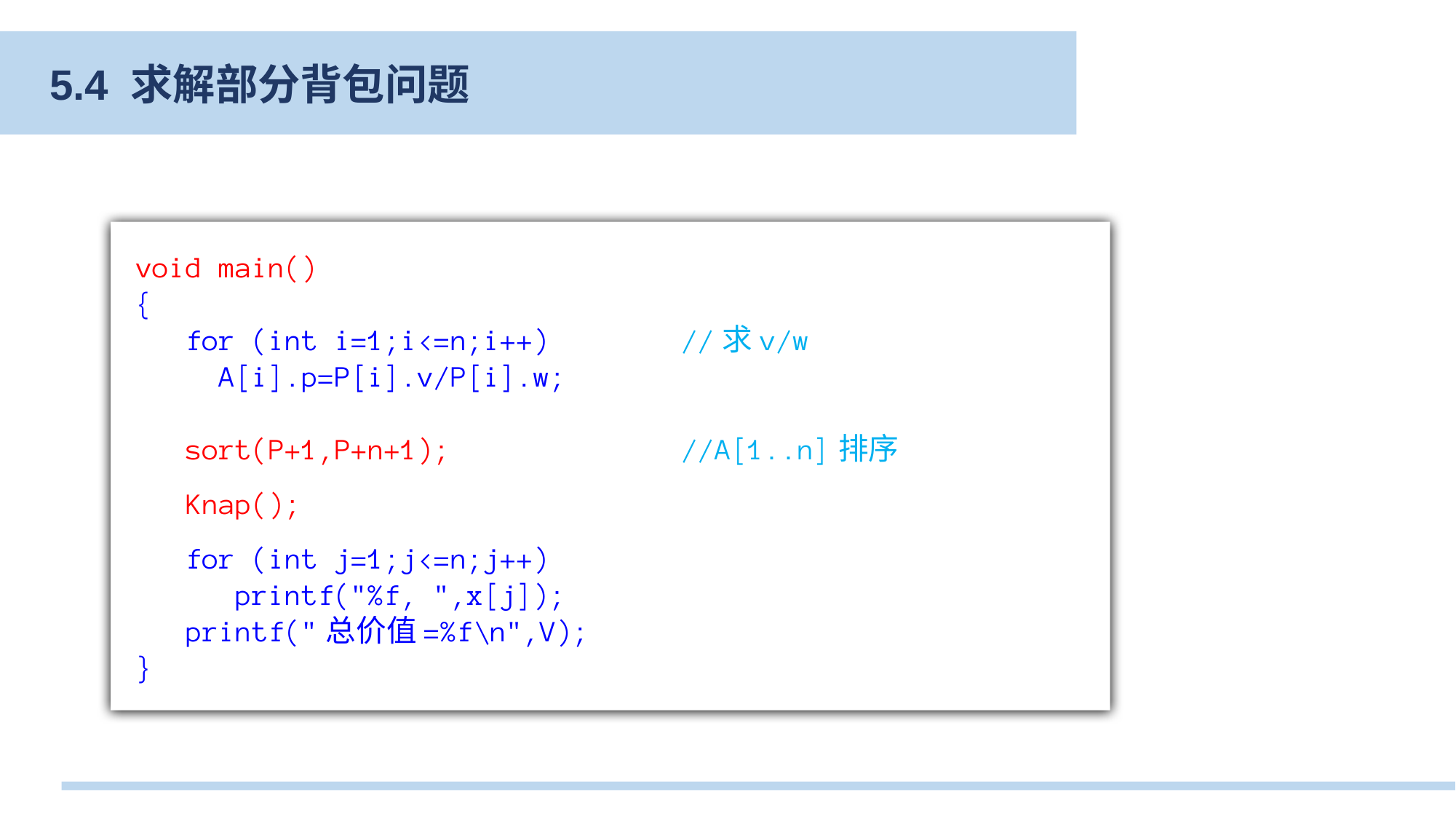

5.4 求解部分背包问题
void main()
{
   for (int i=1;i<=n;i++)		//求v/w
     A[i].p=P[i].v/P[i].w;

   sort(P+1,P+n+1);			//A[1..n]排序
   Knap();
   for (int j=1;j<=n;j++)
      printf("%f, ",x[j]);
   printf("总价值=%f\n",V);
}